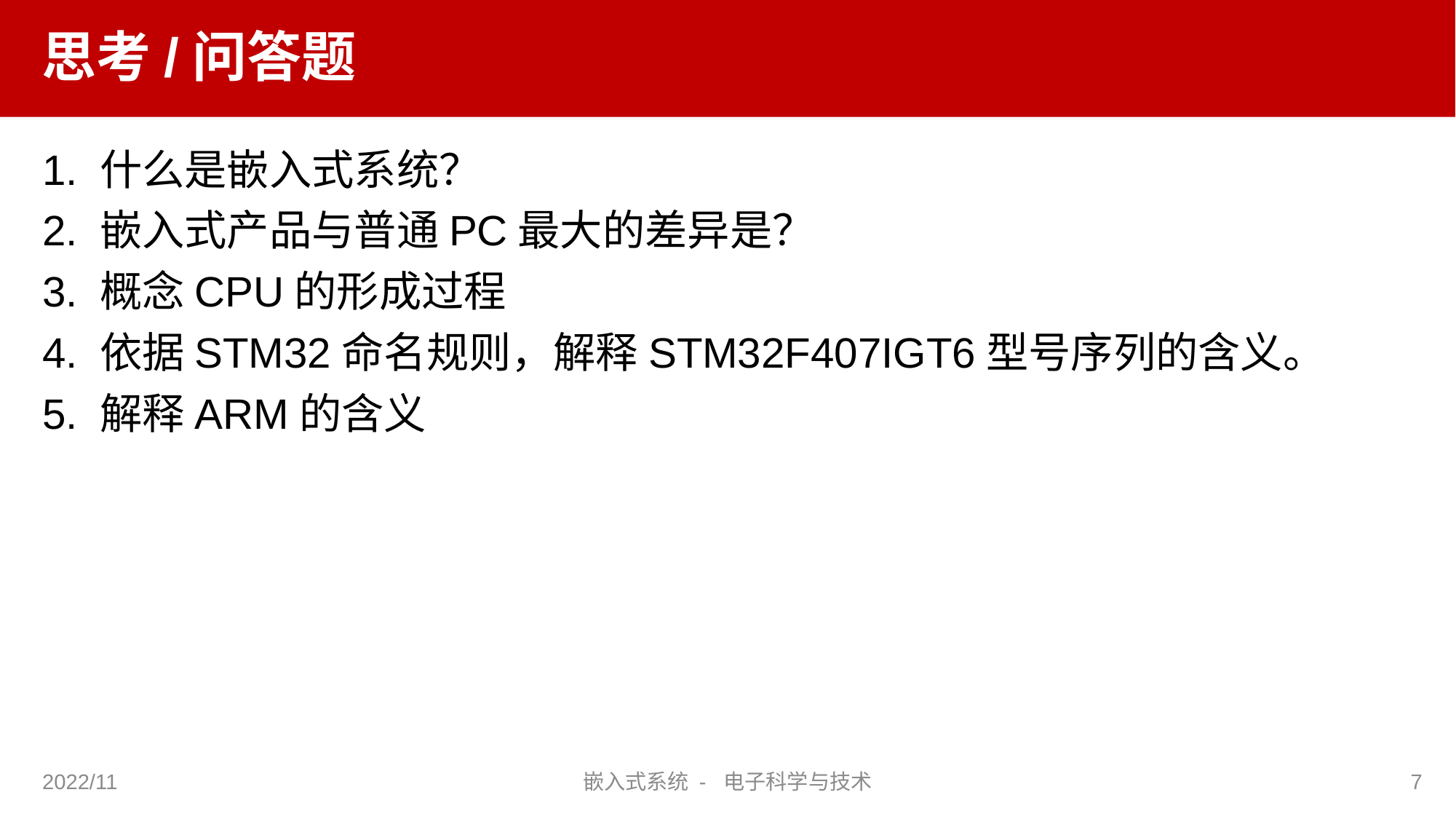

# 思考/问答题
1. 什么是嵌入式系统？
2. 嵌入式产品与普通PC最大的差异是？
3. 概念CPU的形成过程
4. 依据STM32命名规则，解释STM32F407IGT6型号序列的含义。
5. 解释ARM的含义

2022/11
嵌入式系统 -  电子科学与技术
7